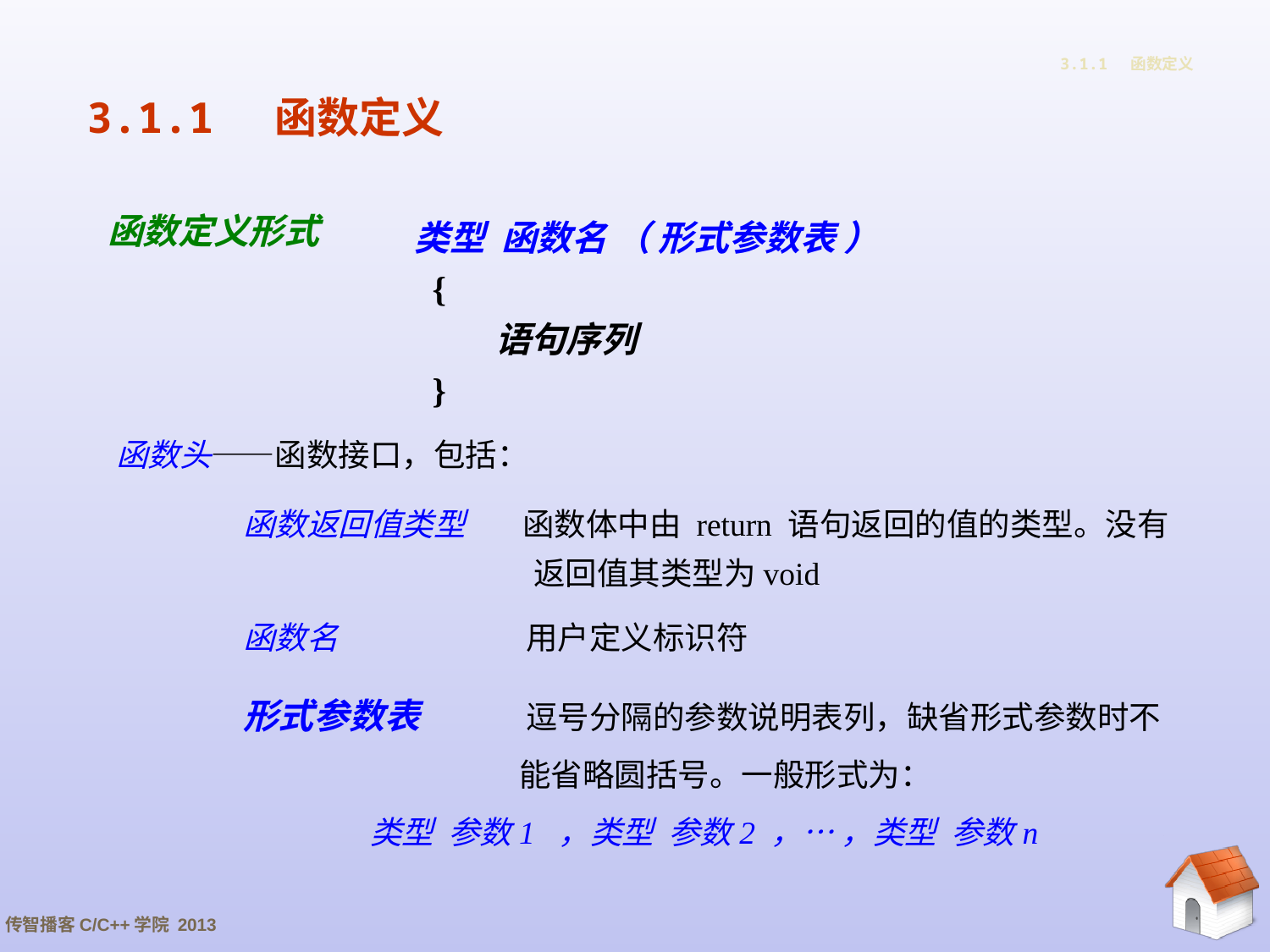

# 3.1.1  函数定义
3.1.1  函数定义
函数定义形式
类型  函数名 （ 形式参数表 ）
  {
         语句序列
  }
函数头——函数接口，包括：
	函数返回值类型        函数体中由 return 语句返回的值的类型。没有
			    返回值其类型为void
	函数名        	    用户定义标识符
	形式参数表 	    逗号分隔的参数说明表列，缺省形式参数时不
			  能省略圆括号。一般形式为：
		类型  参数1  ，类型  参数2 ，… ，类型  参数n